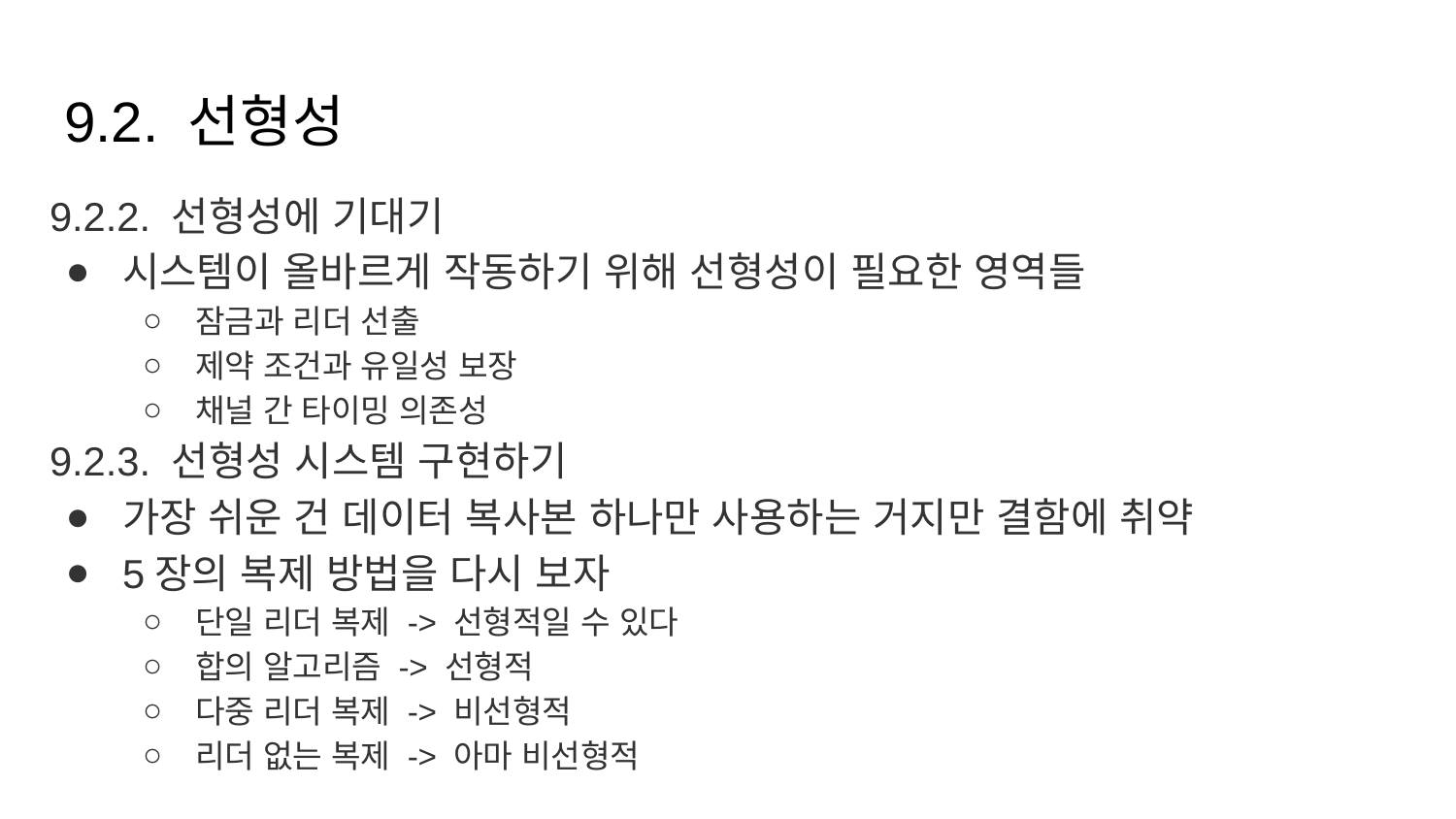

# 9.2. 선형성
9.2.2. 선형성에 기대기
시스템이 올바르게 작동하기 위해 선형성이 필요한 영역들
잠금과 리더 선출
제약 조건과 유일성 보장
채널 간 타이밍 의존성
9.2.3. 선형성 시스템 구현하기
가장 쉬운 건 데이터 복사본 하나만 사용하는 거지만 결함에 취약
5장의 복제 방법을 다시 보자
단일 리더 복제 -> 선형적일 수 있다
합의 알고리즘 -> 선형적
다중 리더 복제 -> 비선형적
리더 없는 복제 -> 아마 비선형적